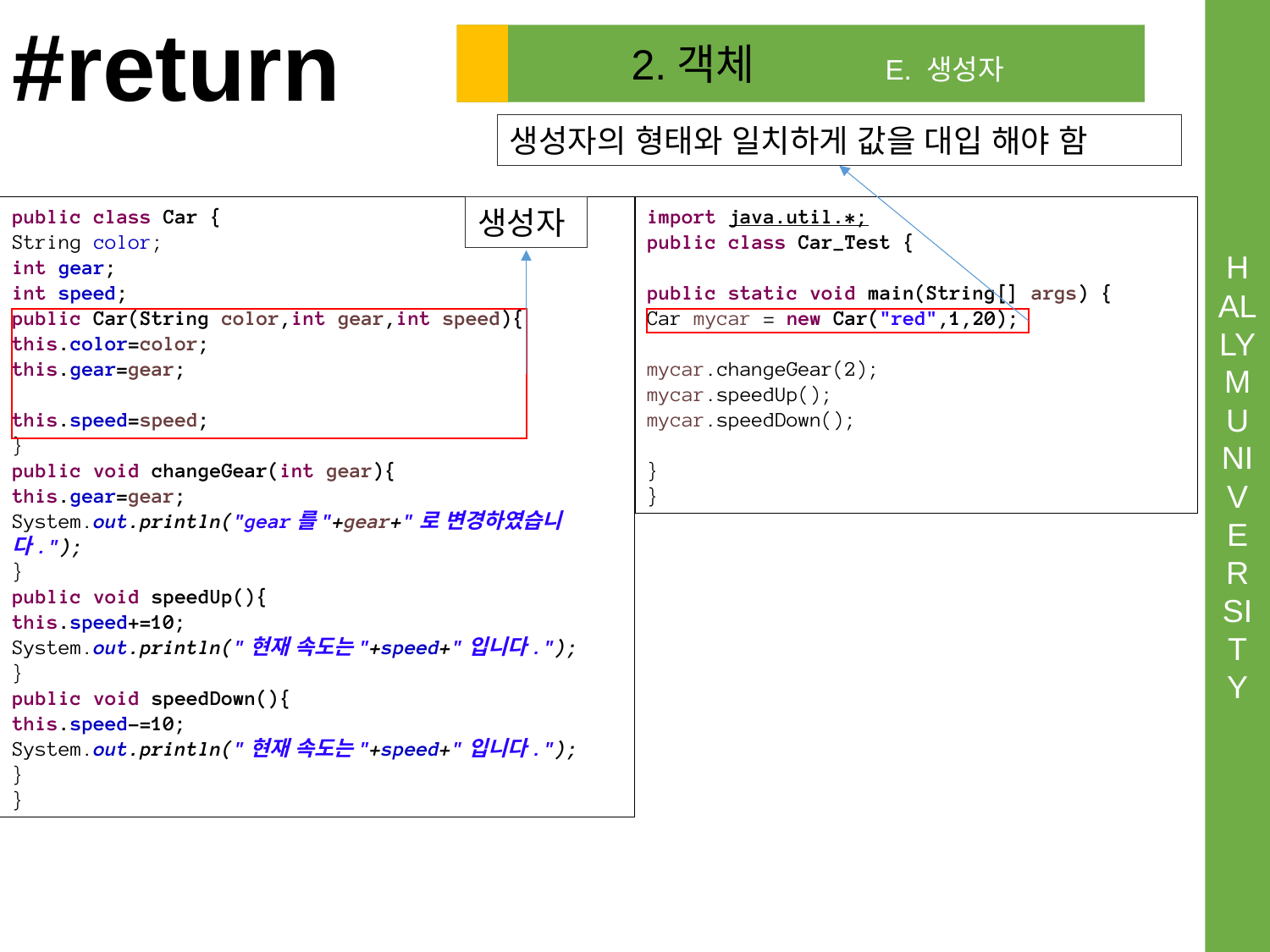

#return
2.객체  	E. 생성자
생성자의 형태와 일치하게 값을 대입 해야 함
public class Car {
String color;
int gear;
int speed;
public Car(String color,int gear,int speed){
this.color=color;
this.gear=gear;

this.speed=speed;
}
public void changeGear(int gear){
this.gear=gear;
System.out.println("gear를"+gear+"로 변경하였습니다.");
}
public void speedUp(){
this.speed+=10;
System.out.println("현재 속도는"+speed+"입니다.");
}
public void speedDown(){
this.speed-=10;
System.out.println("현재 속도는"+speed+"입니다.");
}
}
생성자
import java.util.*;
public class Car_Test {

public static void main(String[] args) {
Car mycar = new Car("red",1,20);

mycar.changeGear(2);
mycar.speedUp();
mycar.speedDown();

}
}